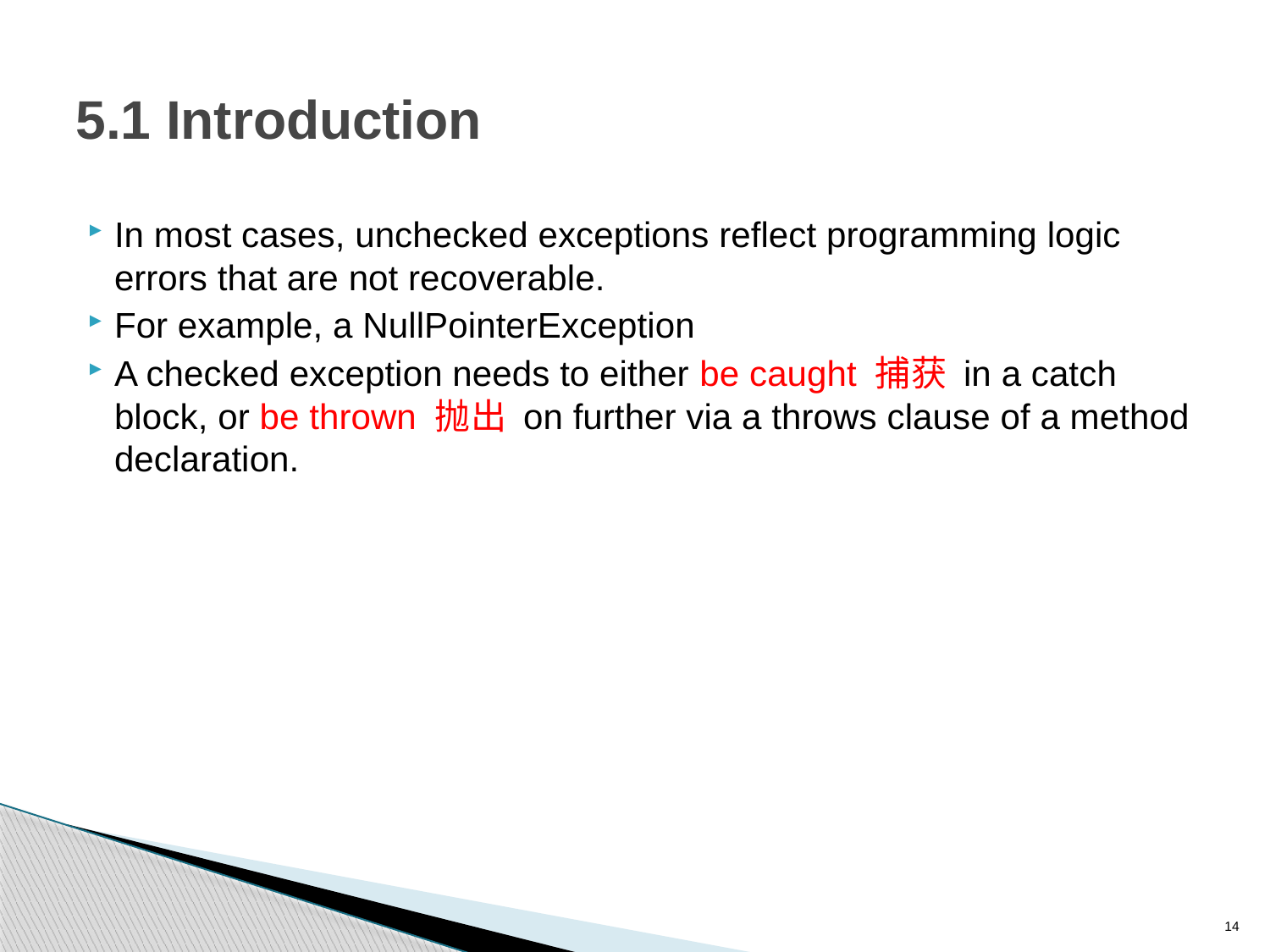

# 5.1 Introduction
In most cases, unchecked exceptions reflect programming logic errors that are not recoverable.
For example, a NullPointerException
A checked exception needs to either be caught 捕获 in a catch block, or be thrown 抛出 on further via a throws clause of a method declaration.

14